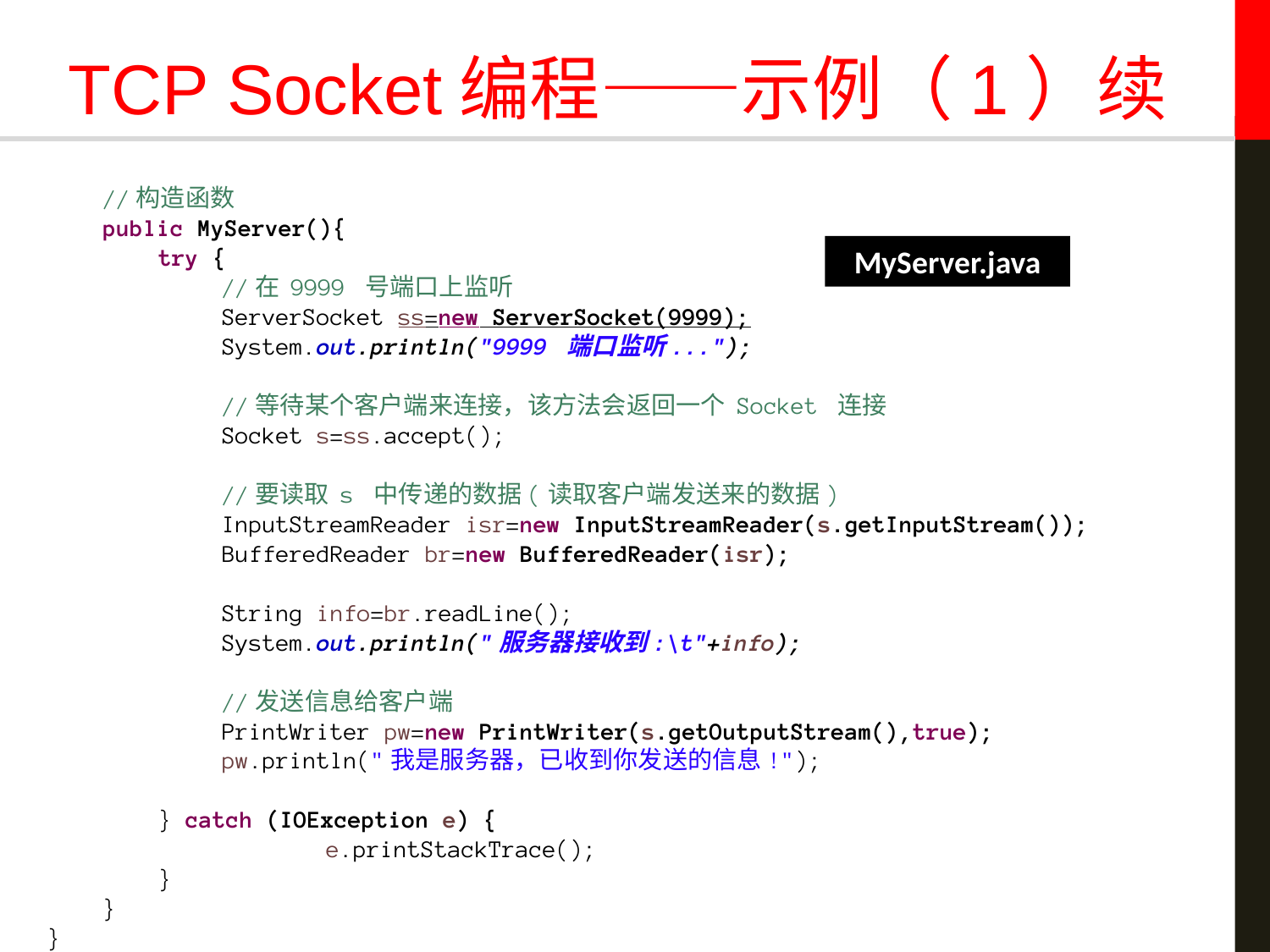

# TCP Socket编程——示例（1）续
//构造函数
public MyServer(){
try {
//在 9999 号端口上监听
ServerSocket ss=new ServerSocket(9999);
System.out.println("9999 端口监听...");

//等待某个客户端来连接，该方法会返回一个 Socket 连接
Socket s=ss.accept();

//要读取 s 中传递的数据(读取客户端发送来的数据)
InputStreamReader isr=new InputStreamReader(s.getInputStream());
BufferedReader br=new BufferedReader(isr);

String info=br.readLine();
System.out.println("服务器接收到:\t"+info);

//发送信息给客户端
PrintWriter pw=new PrintWriter(s.getOutputStream(),true);
pw.println("我是服务器，已收到你发送的信息!");

} catch (IOException e) {
	   e.printStackTrace();
}
}
}
MyServer.java